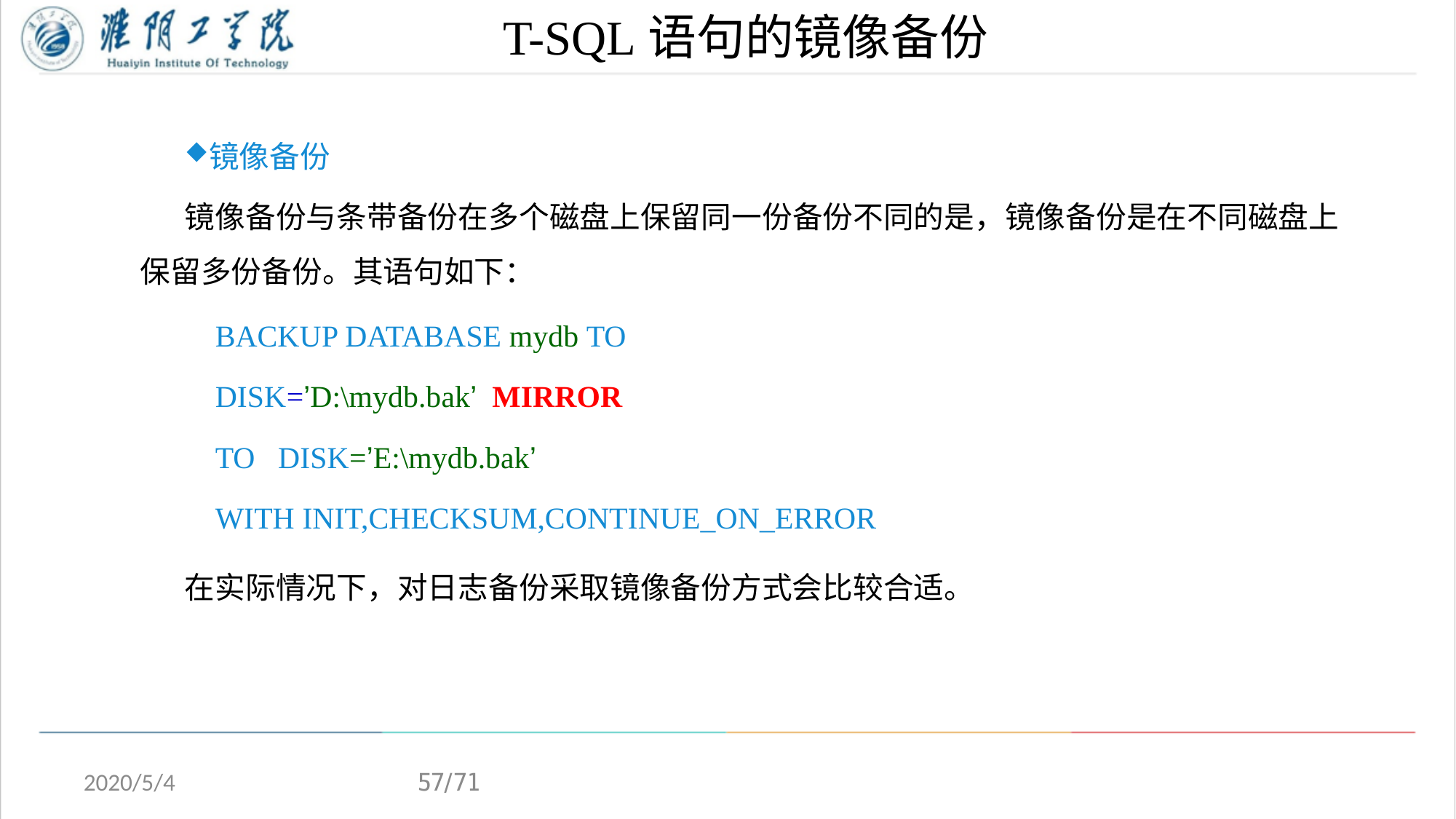

# T-SQL语句的镜像备份
镜像备份
镜像备份与条带备份在多个磁盘上保留同一份备份不同的是，镜像备份是在不同磁盘上保留多份备份。其语句如下：
    BACKUP DATABASE mydb TO
    DISK=’D:\mydb.bak’  MIRROR
    TO   DISK=’E:\mydb.bak’
    WITH INIT,CHECKSUM,CONTINUE_ON_ERROR
在实际情况下，对日志备份采取镜像备份方式会比较合适。
57/71
2020/5/4